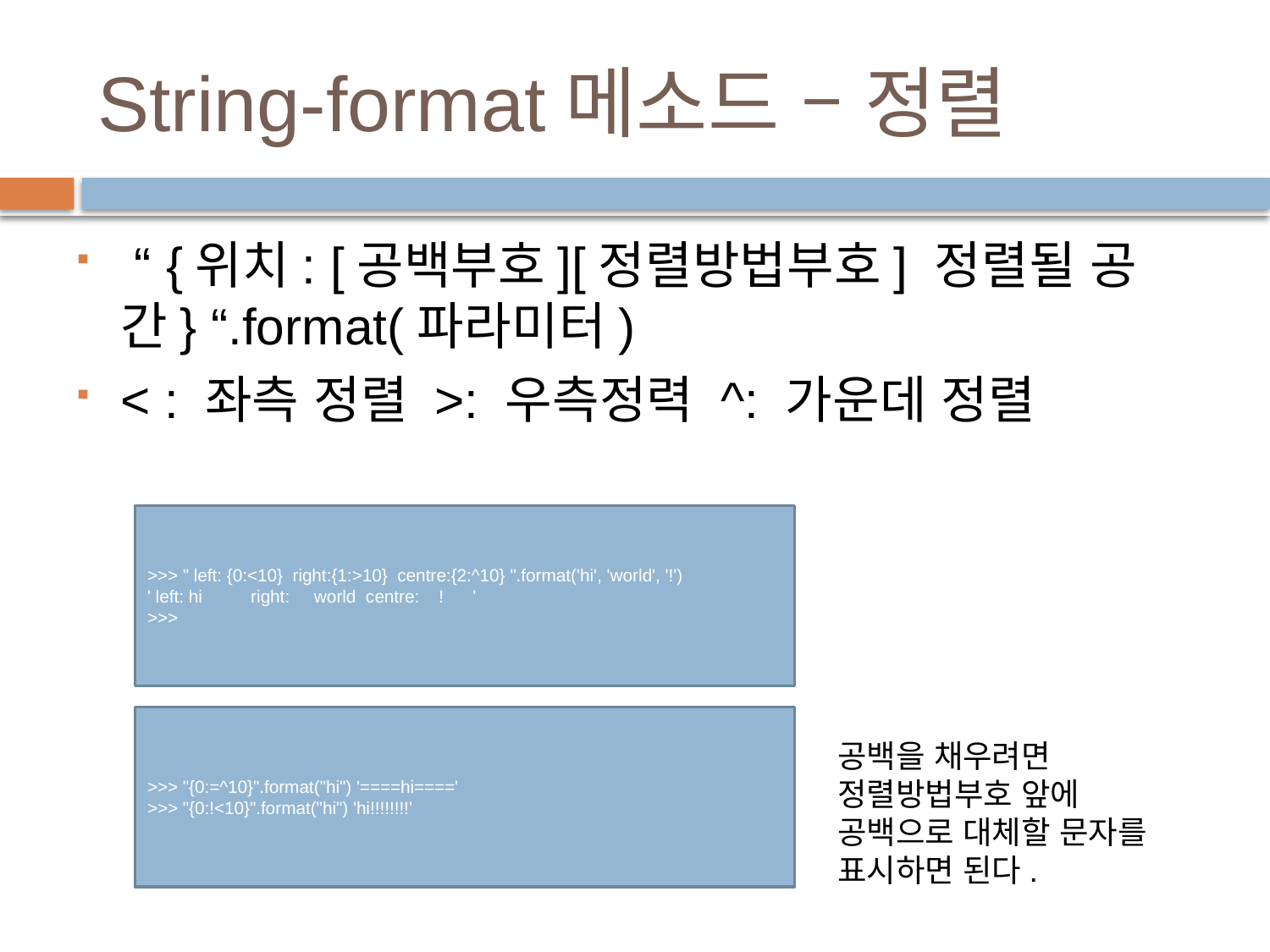

# String-format메소드 – 정렬
 “ {위치: [공백부호][정렬방법부호] 정렬될 공간} “.format(파라미터)
< : 좌측 정렬 >: 우측정력 ^: 가운데 정렬
>>> " left: {0:<10}  right:{1:>10}  centre:{2:^10} ".format('hi', 'world', '!')
' left: hi          right:     world  centre:    !      '
>>>
>>> "{0:=^10}".format("hi") '====hi===='
>>> "{0:!<10}".format("hi") 'hi!!!!!!!!'
공백을 채우려면 정렬방법부호 앞에 공백으로 대체할 문자를 표시하면 된다.